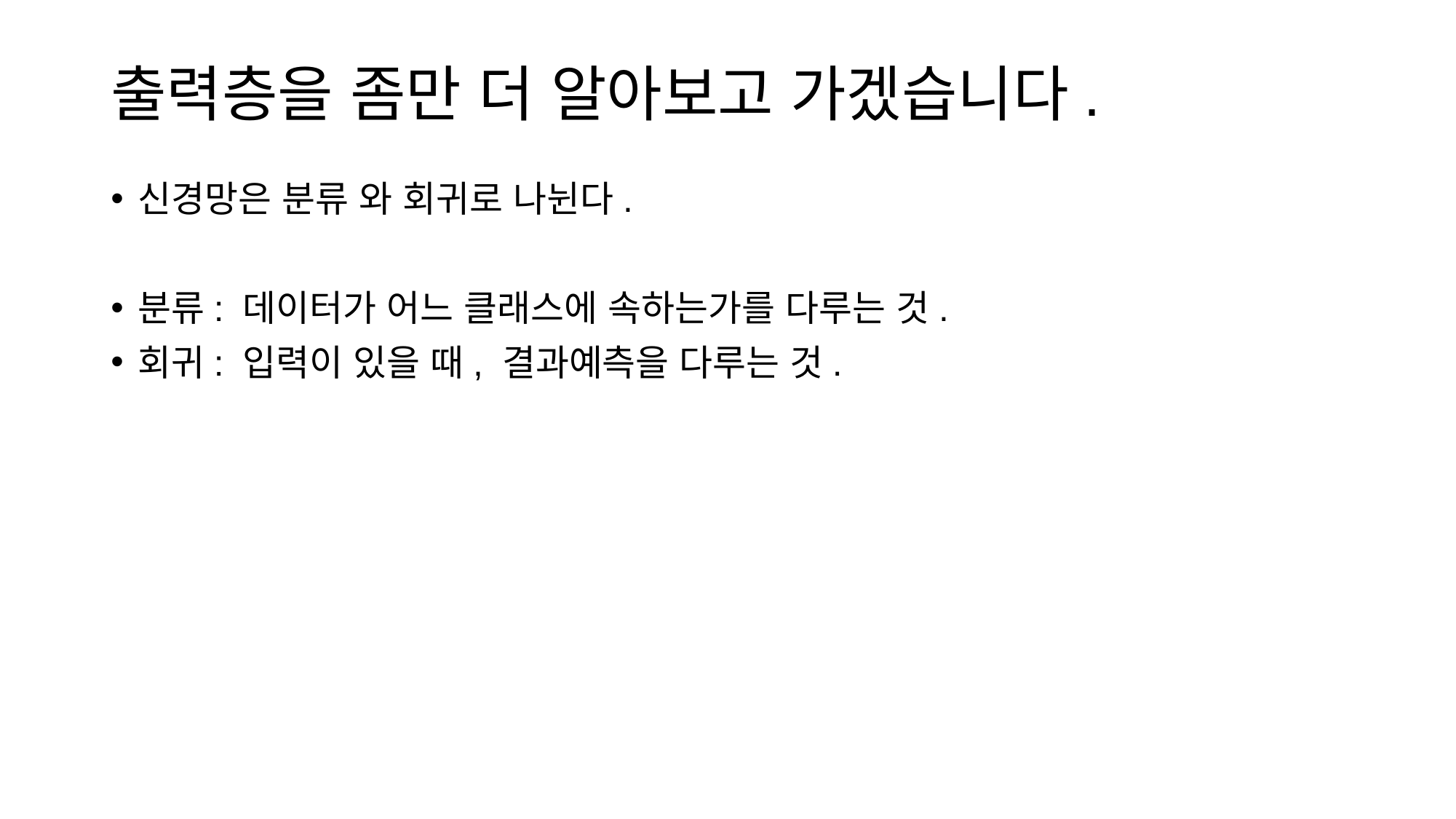

# 출력층을 좀만 더 알아보고 가겠습니다.
신경망은 분류 와 회귀로 나뉜다.

분류: 데이터가 어느 클래스에 속하는가를 다루는 것.
회귀: 입력이 있을 때, 결과예측을 다루는 것.